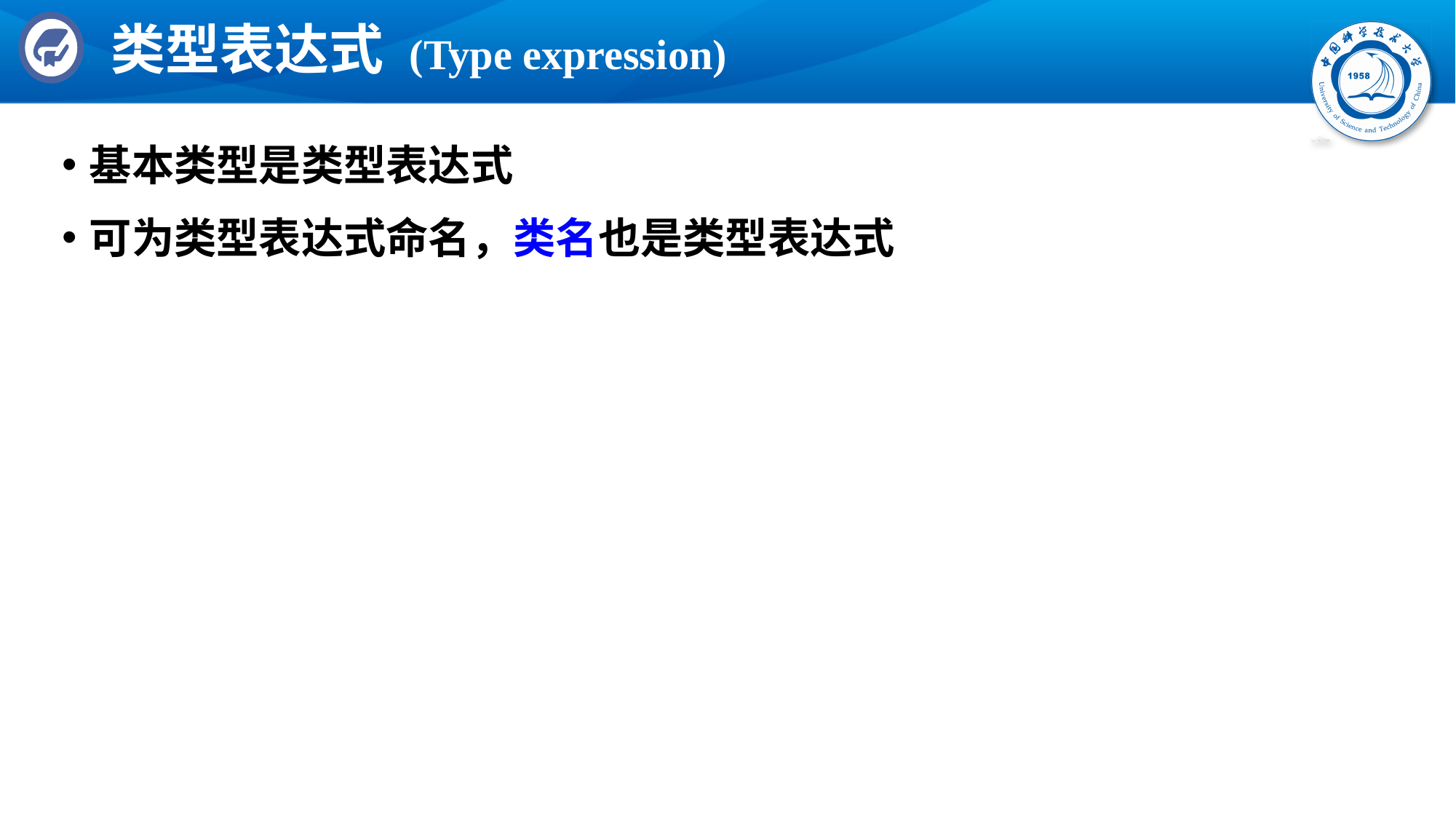

# 类型表达式 (Type expression)
基本类型是类型表达式
可为类型表达式命名，类名也是类型表达式